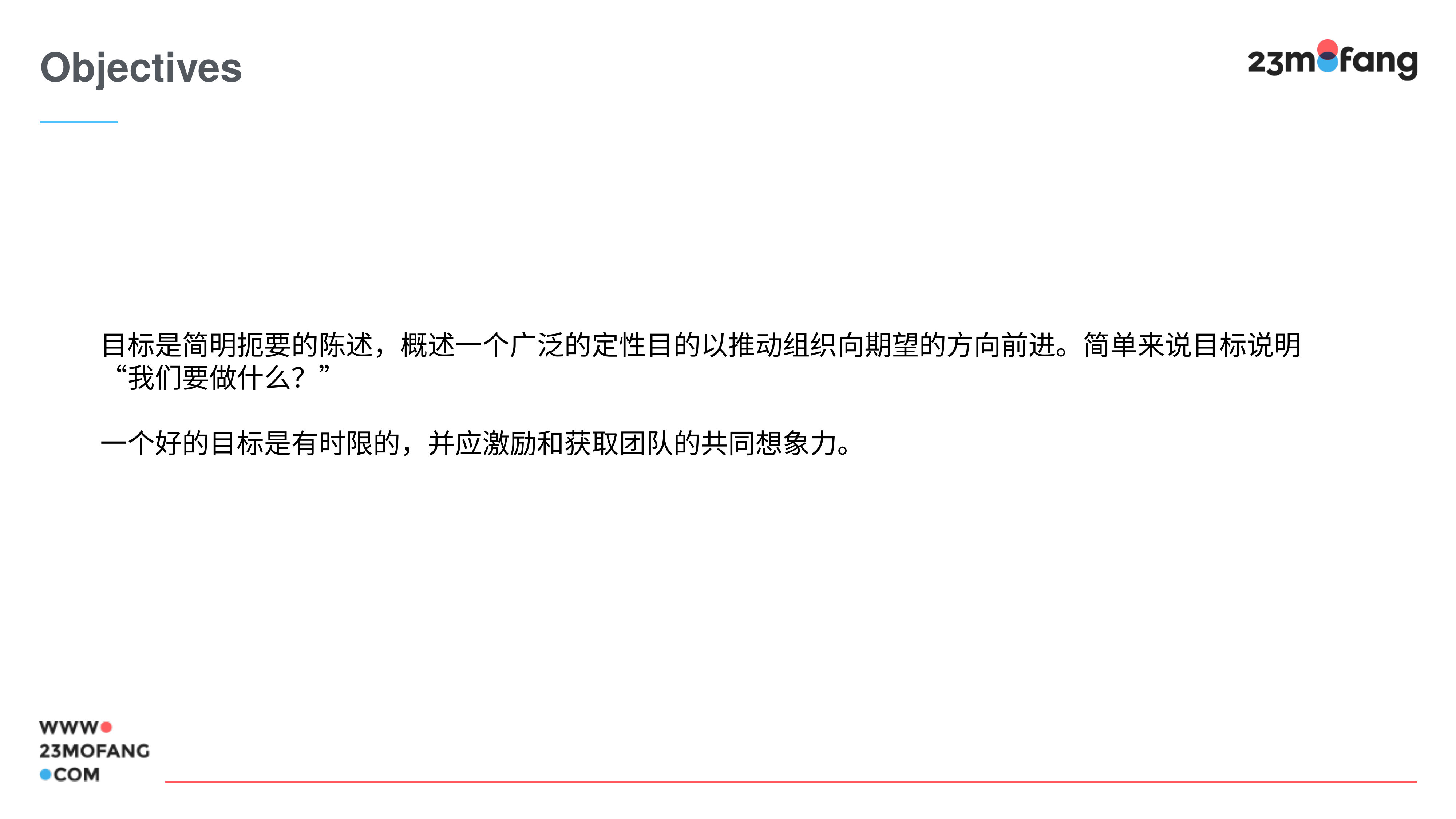

Objectives

目标是简明扼要的陈述，概述一个广泛的定性目的以推动组织向期望的方向前进。简单来说目标说明“我们要做什么？”

一个好的目标是有时限的，并应激励和获取团队的共同想象力。